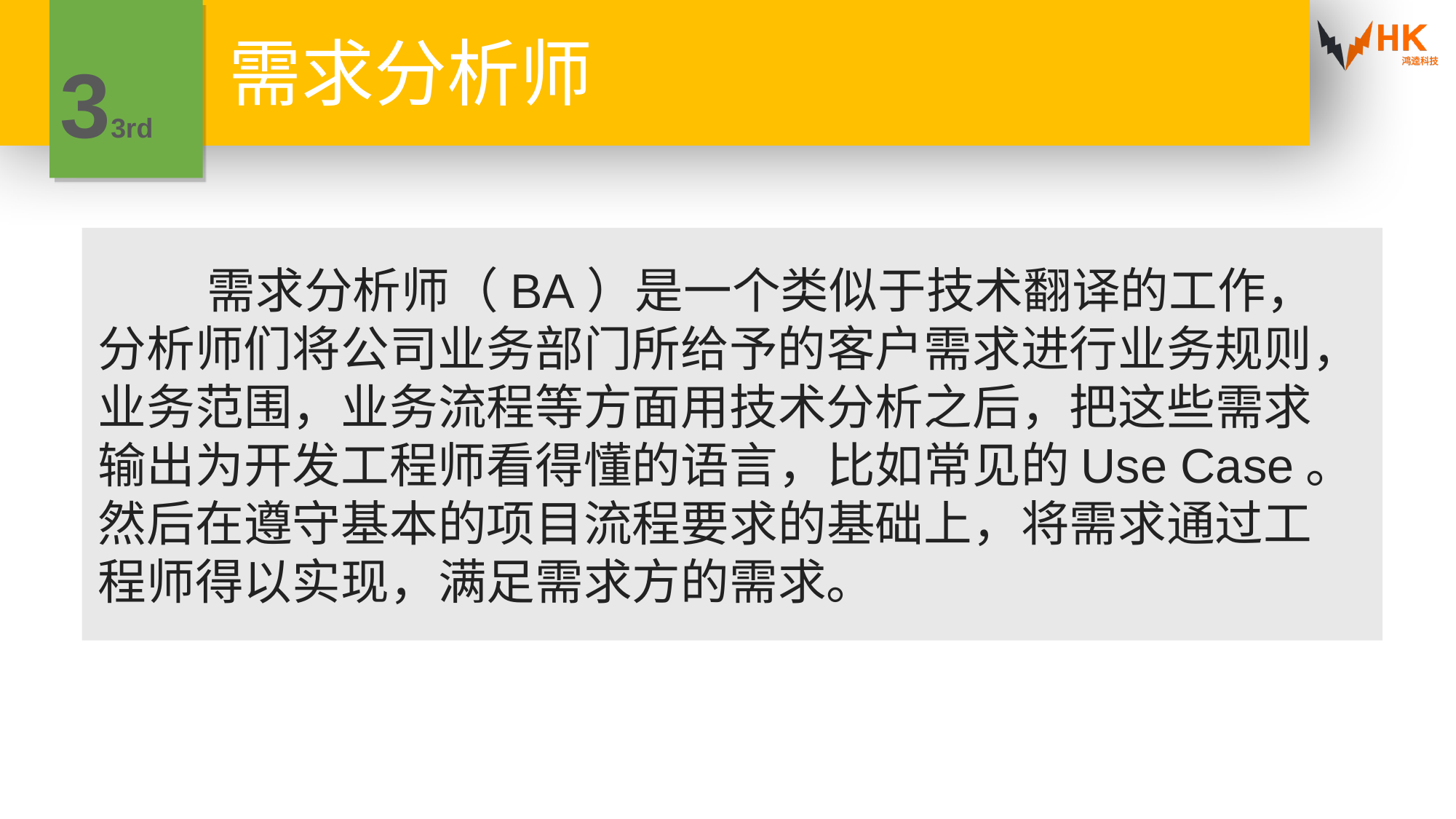

需求分析师
33rd

	需求分析师（BA）是一个类似于技术翻译的工作，分析师们将公司业务部门所给予的客户需求进行业务规则，业务范围，业务流程等方面用技术分析之后，把这些需求输出为开发工程师看得懂的语言，比如常见的Use Case。然后在遵守基本的项目流程要求的基础上，将需求通过工程师得以实现，满足需求方的需求。